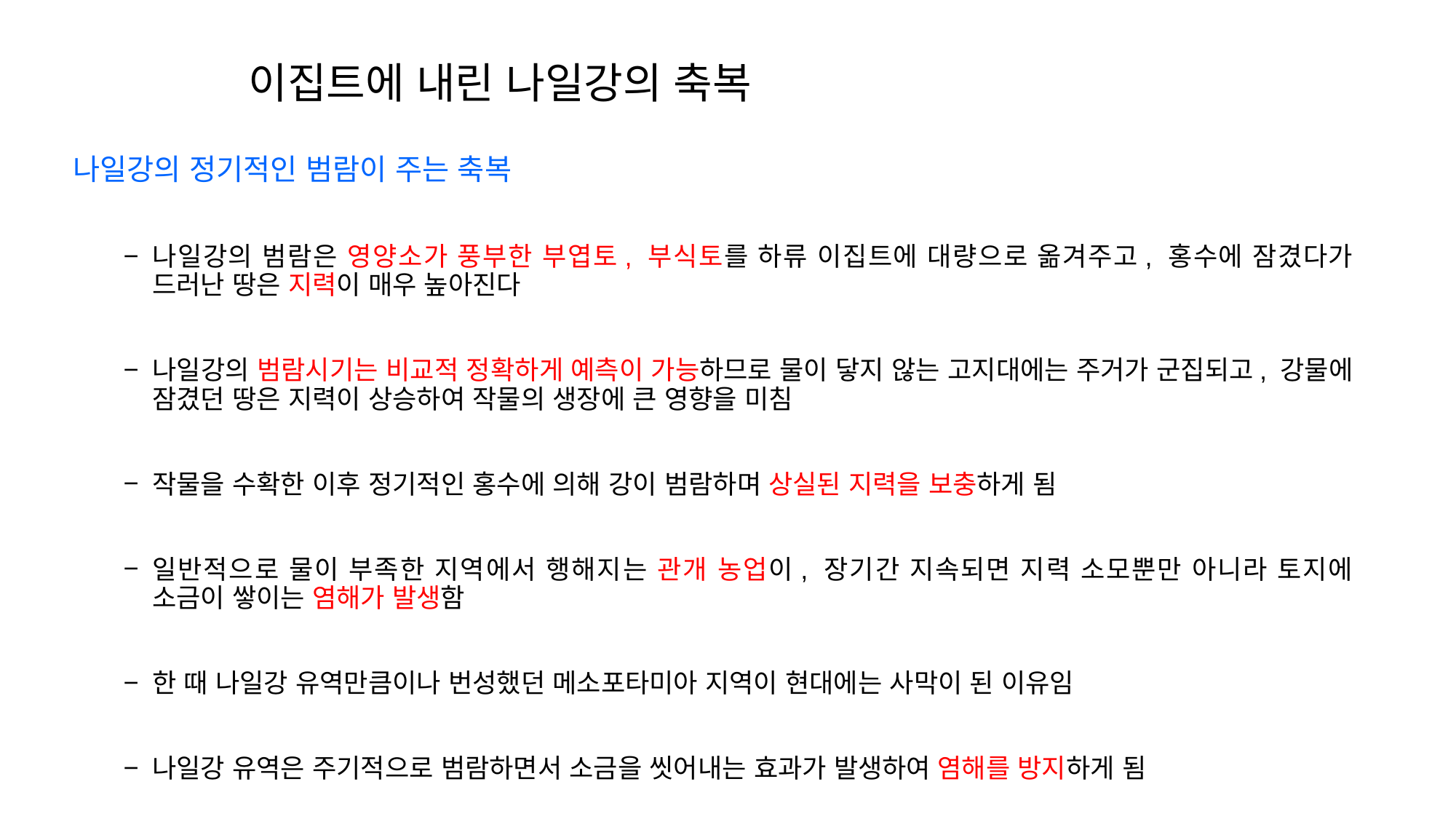

이집트에 내린 나일강의 축복
나일강의 정기적인 범람이 주는 축복

나일강의 범람은 영양소가 풍부한 부엽토, 부식토를 하류 이집트에 대량으로 옮겨주고, 홍수에 잠겼다가 드러난 땅은 지력이 매우 높아진다

나일강의 범람시기는 비교적 정확하게 예측이 가능하므로 물이 닿지 않는 고지대에는 주거가 군집되고, 강물에 잠겼던 땅은 지력이 상승하여 작물의 생장에 큰 영향을 미침

작물을 수확한 이후 정기적인 홍수에 의해 강이 범람하며 상실된 지력을 보충하게 됨

일반적으로 물이 부족한 지역에서 행해지는 관개 농업이, 장기간 지속되면 지력 소모뿐만 아니라 토지에 소금이 쌓이는 염해가 발생함

한 때 나일강 유역만큼이나 번성했던 메소포타미아 지역이 현대에는 사막이 된 이유임

나일강 유역은 주기적으로 범람하면서 소금을 씻어내는 효과가 발생하여 염해를 방지하게 됨